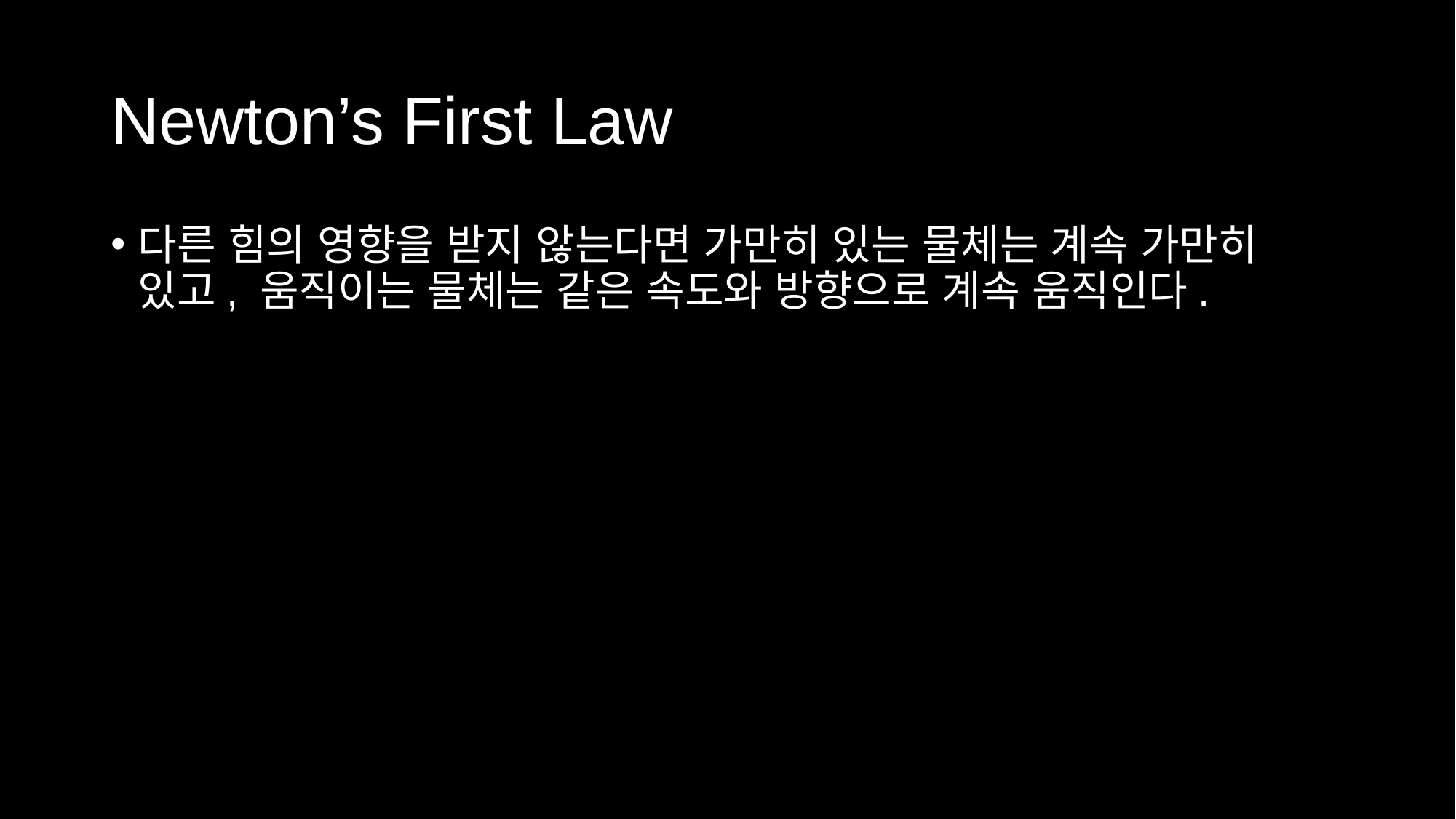

# Newton’s First Law
다른 힘의 영향을 받지 않는다면 가만히 있는 물체는 계속 가만히 있고, 움직이는 물체는 같은 속도와 방향으로 계속 움직인다.